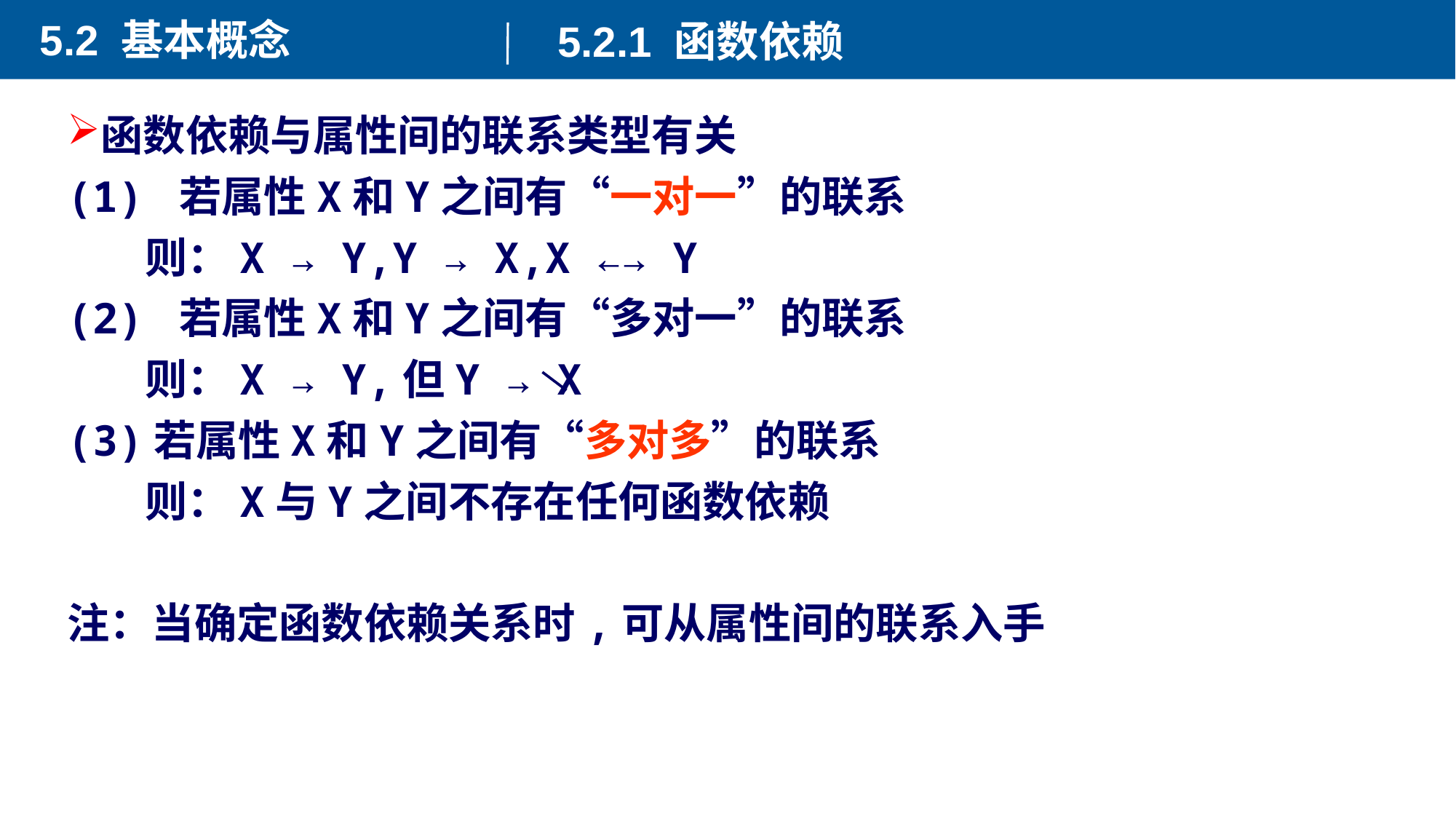

5.2 基本概念
5.2.1 函数依赖
函数依赖与属性间的联系类型有关
(1) 若属性X和Y之间有“一对一”的联系
       则：X → Y,Y → X,X ←→ Y
(2) 若属性X和Y之间有“多对一”的联系
       则：X → Y,但Y → X
(3)若属性X和Y之间有“多对多”的联系
       则：X与Y之间不存在任何函数依赖

注：当确定函数依赖关系时,可从属性间的联系入手